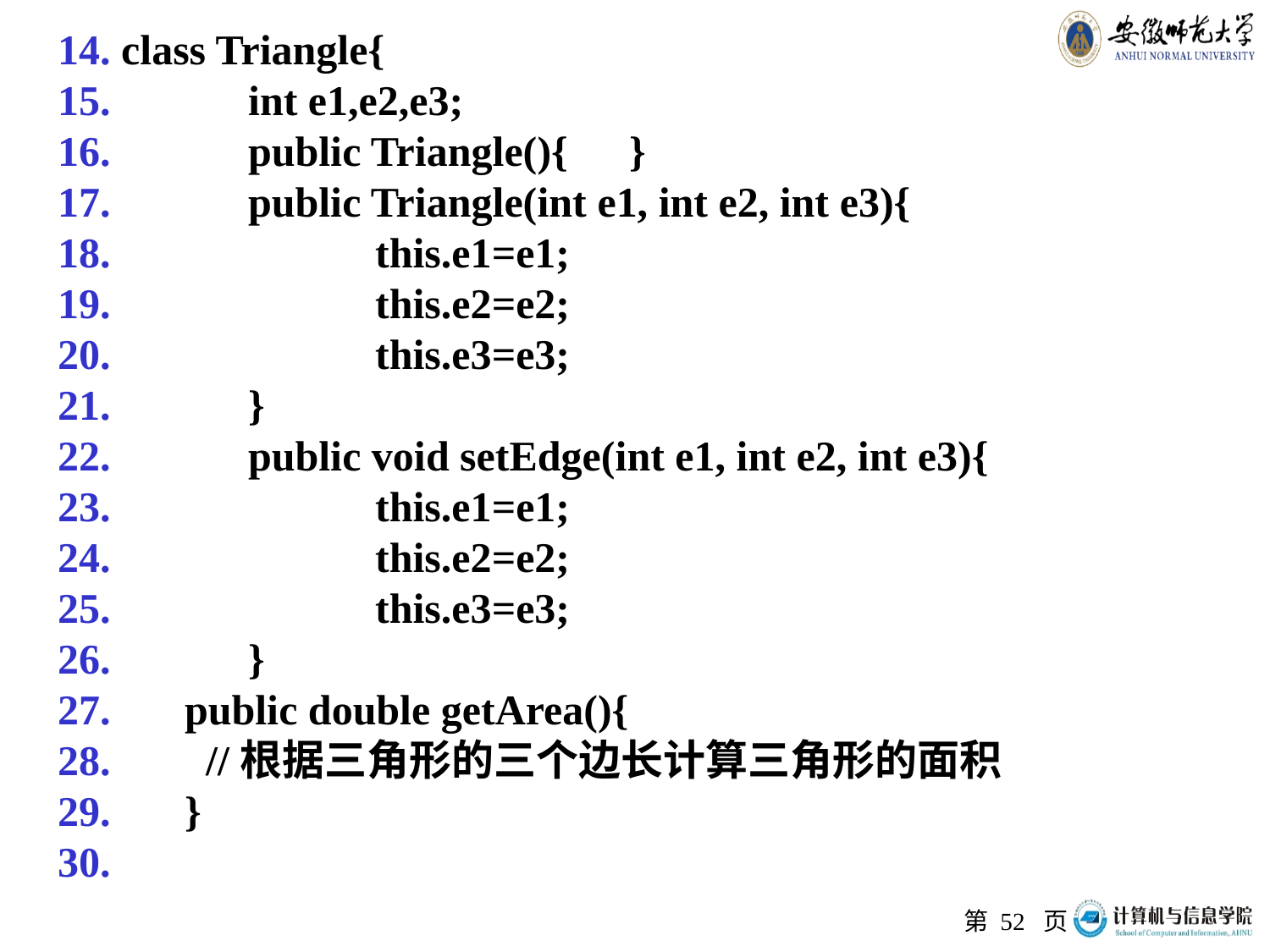

class Triangle{
	int e1,e2,e3;
	public Triangle(){	}
	public Triangle(int e1, int e2, int e3){
		this.e1=e1;
		this.e2=e2;
		this.e3=e3;
	}
	public void setEdge(int e1, int e2, int e3){
		this.e1=e1;
		this.e2=e2;
		this.e3=e3;
	}
      public double getArea(){
        //根据三角形的三个边长计算三角形的面积
      }

第 52  页